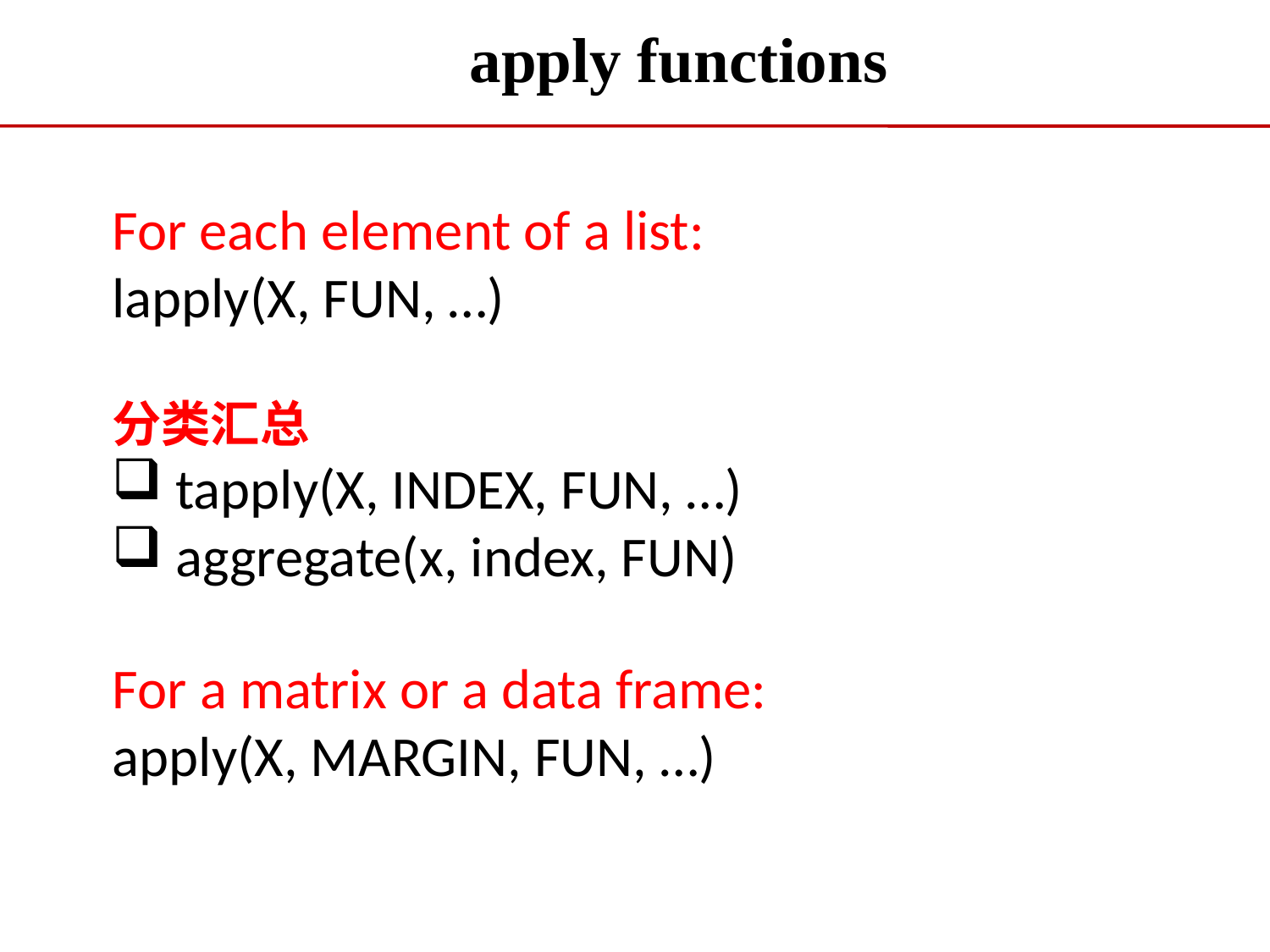

apply functions

For each element of a list:
lapply(X, FUN, …)
分类汇总
tapply(X, INDEX, FUN, …)
aggregate(x, index, FUN)
For a matrix or a data frame:
apply(X, MARGIN, FUN, …)